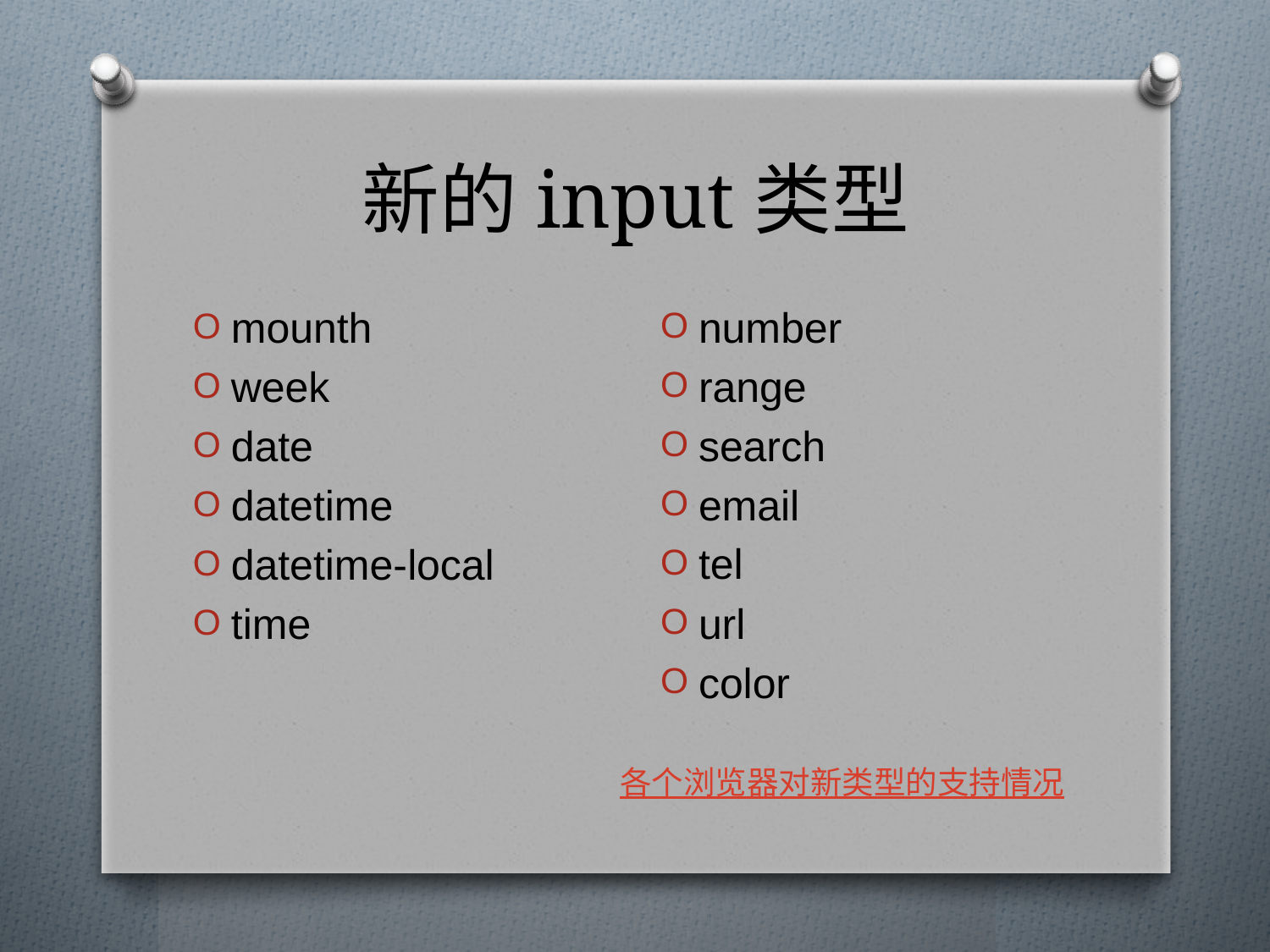

# 新的input类型
number
range
search
email
tel
url
color

mounth
week
date
datetime
datetime-local
time

各个浏览器对新类型的支持情况